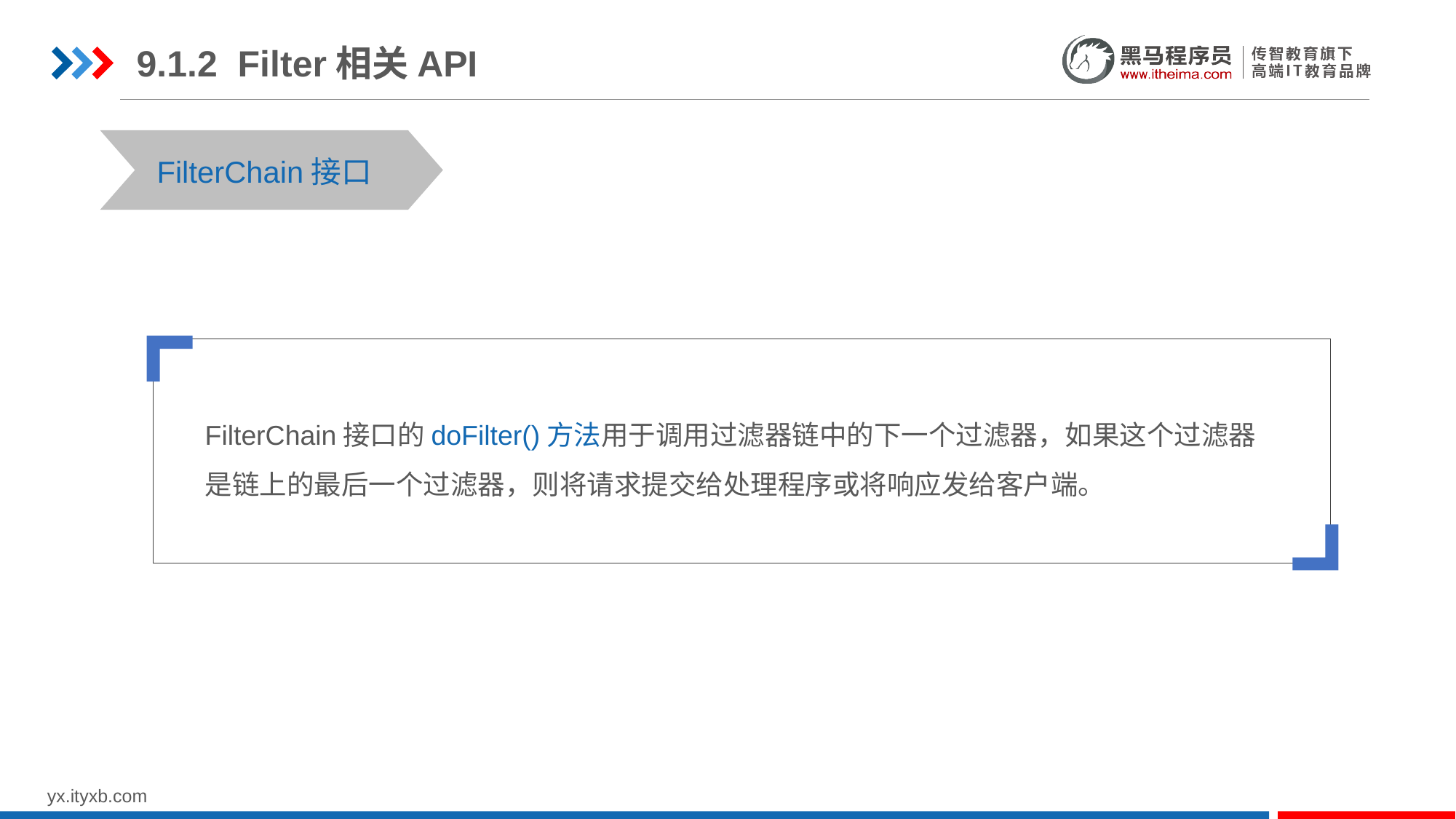

9.1.2  Filter相关API

FilterChain接口

FilterChain接口的doFilter()方法用于调用过滤器链中的下一个过滤器，如果这个过滤器是链上的最后一个过滤器，则将请求提交给处理程序或将响应发给客户端。